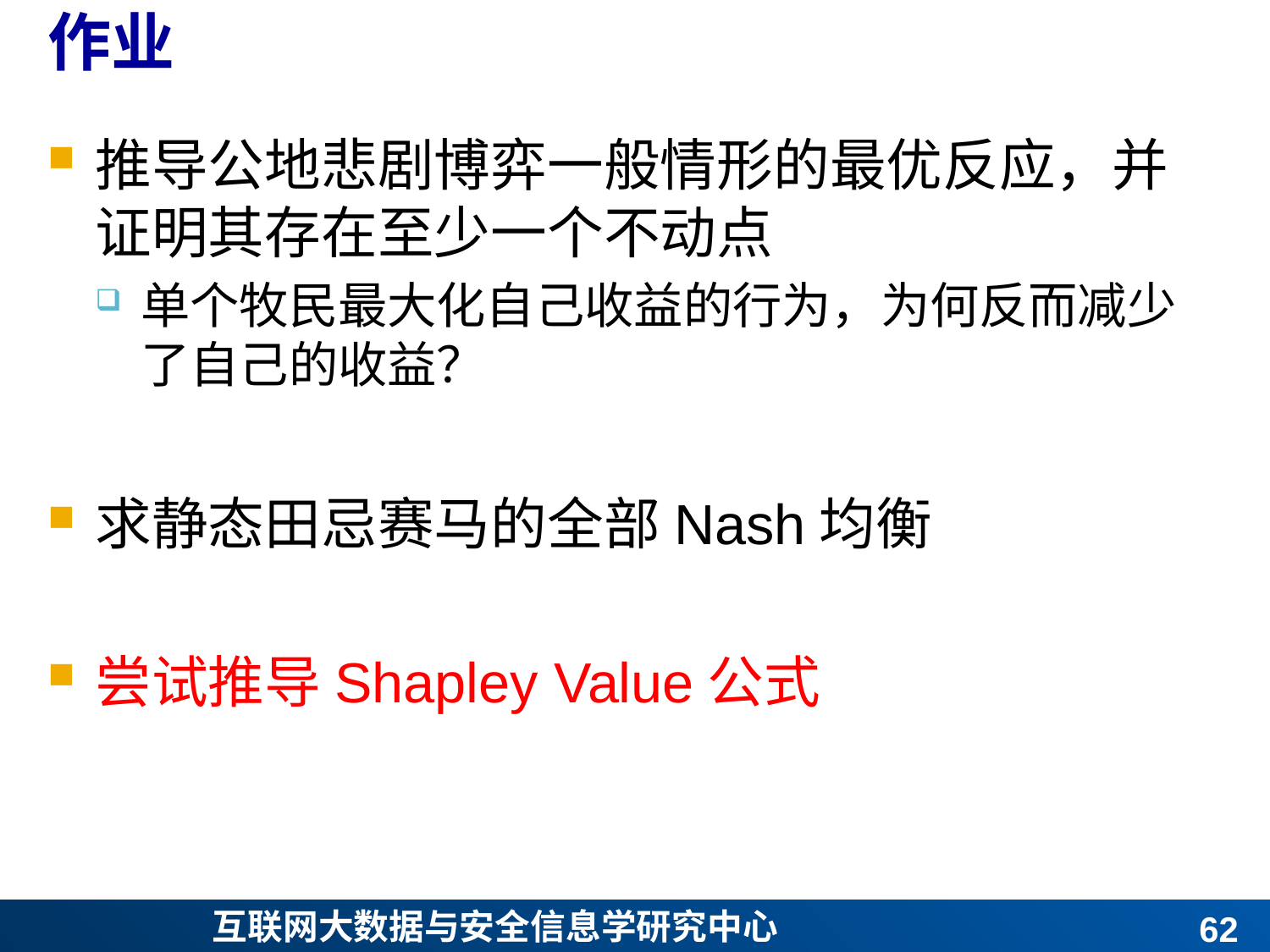

# 作业
推导公地悲剧博弈一般情形的最优反应，并证明其存在至少一个不动点
单个牧民最大化自己收益的行为，为何反而减少了自己的收益？

求静态田忌赛马的全部Nash均衡

尝试推导Shapley Value公式
62